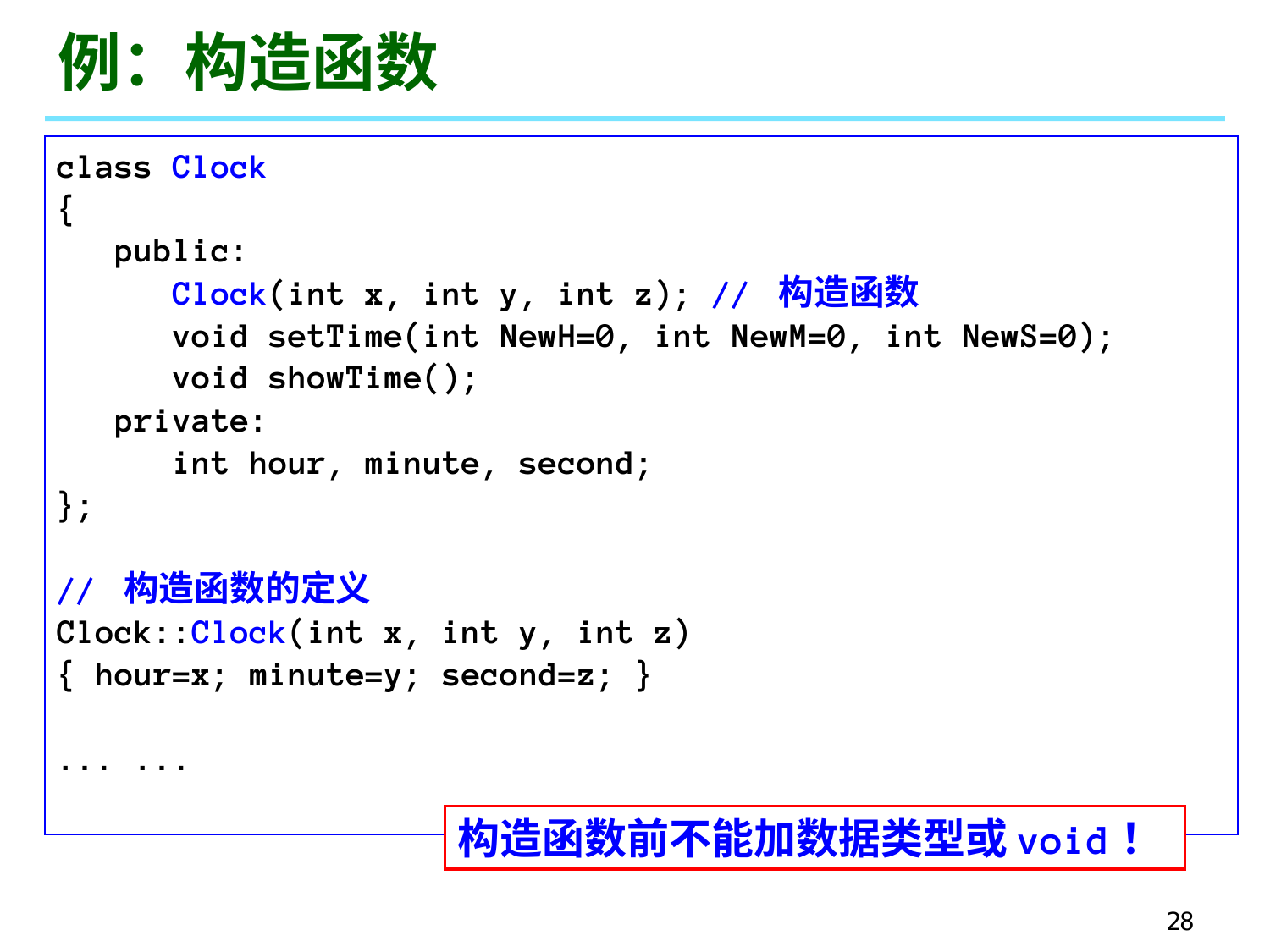

# 例：构造函数
class Clock
{
   public:
      Clock(int x, int y, int z); // 构造函数
      void setTime(int NewH=0, int NewM=0, int NewS=0);
      void showTime();
   private:
      int hour, minute, second;
};

// 构造函数的定义
Clock::Clock(int x, int y, int z)
{ hour=x; minute=y; second=z; }

... ...

构造函数前不能加数据类型或void！
28